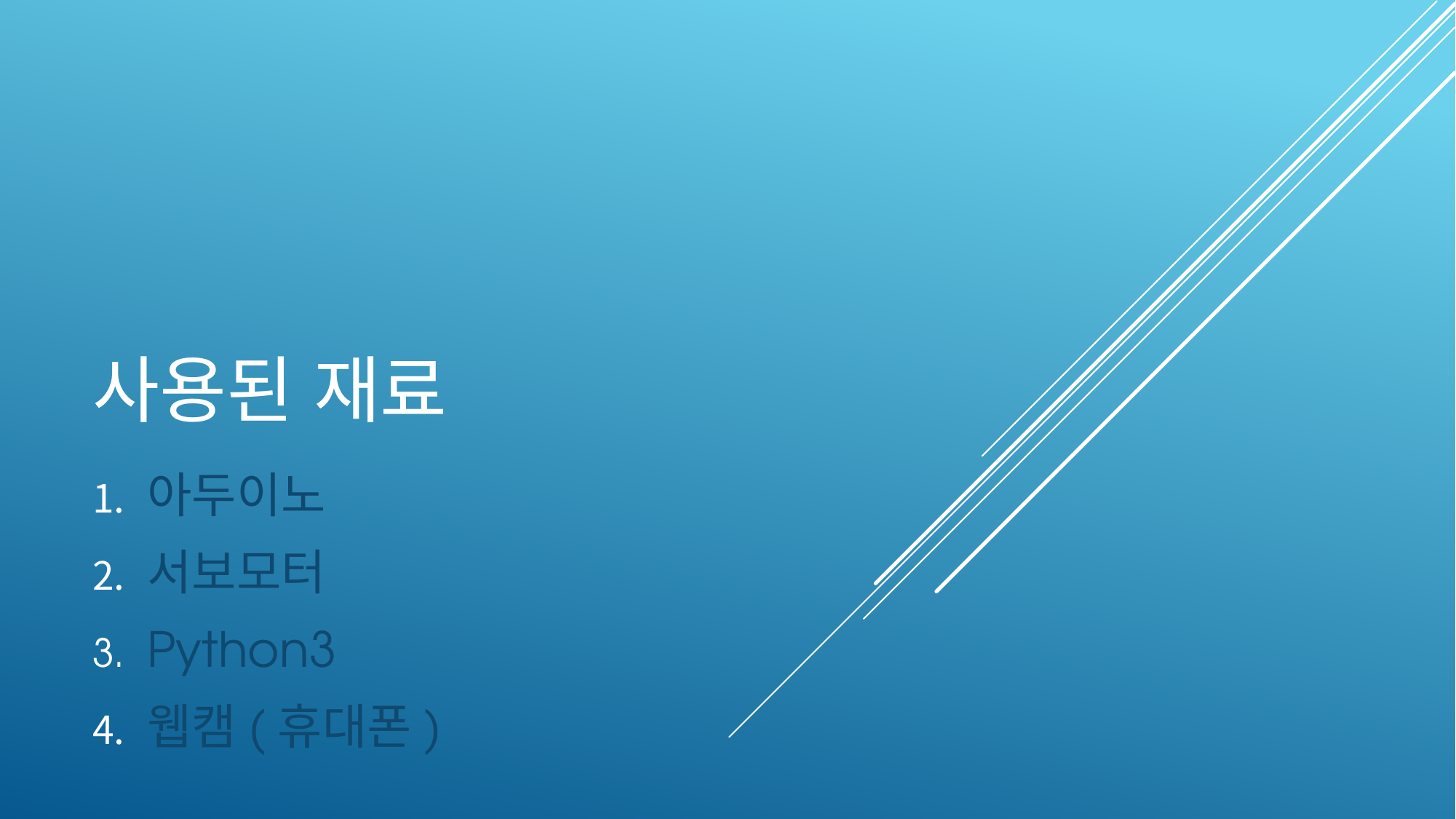

# 사용된 재료
아두이노
서보모터
Python3
웹캠(휴대폰)